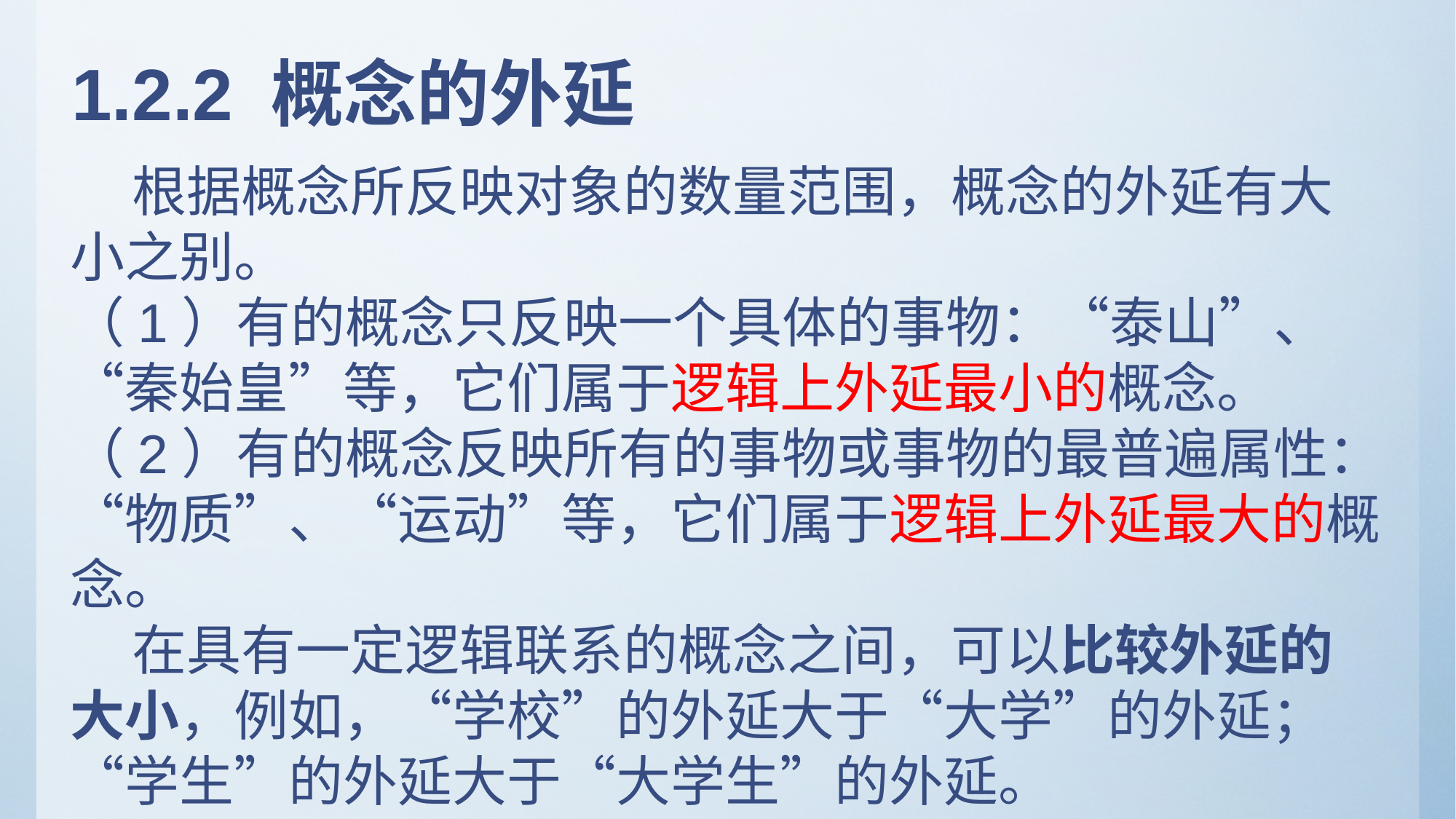

# 1.2.2 概念的外延
    根据概念所反映对象的数量范围，概念的外延有大小之别。
（1）有的概念只反映一个具体的事物：“泰山”、“秦始皇”等，它们属于逻辑上外延最小的概念。
（2）有的概念反映所有的事物或事物的最普遍属性：“物质”、“运动”等，它们属于逻辑上外延最大的概念。
    在具有一定逻辑联系的概念之间，可以比较外延的大小，例如，“学校”的外延大于“大学”的外延；“学生”的外延大于“大学生”的外延。